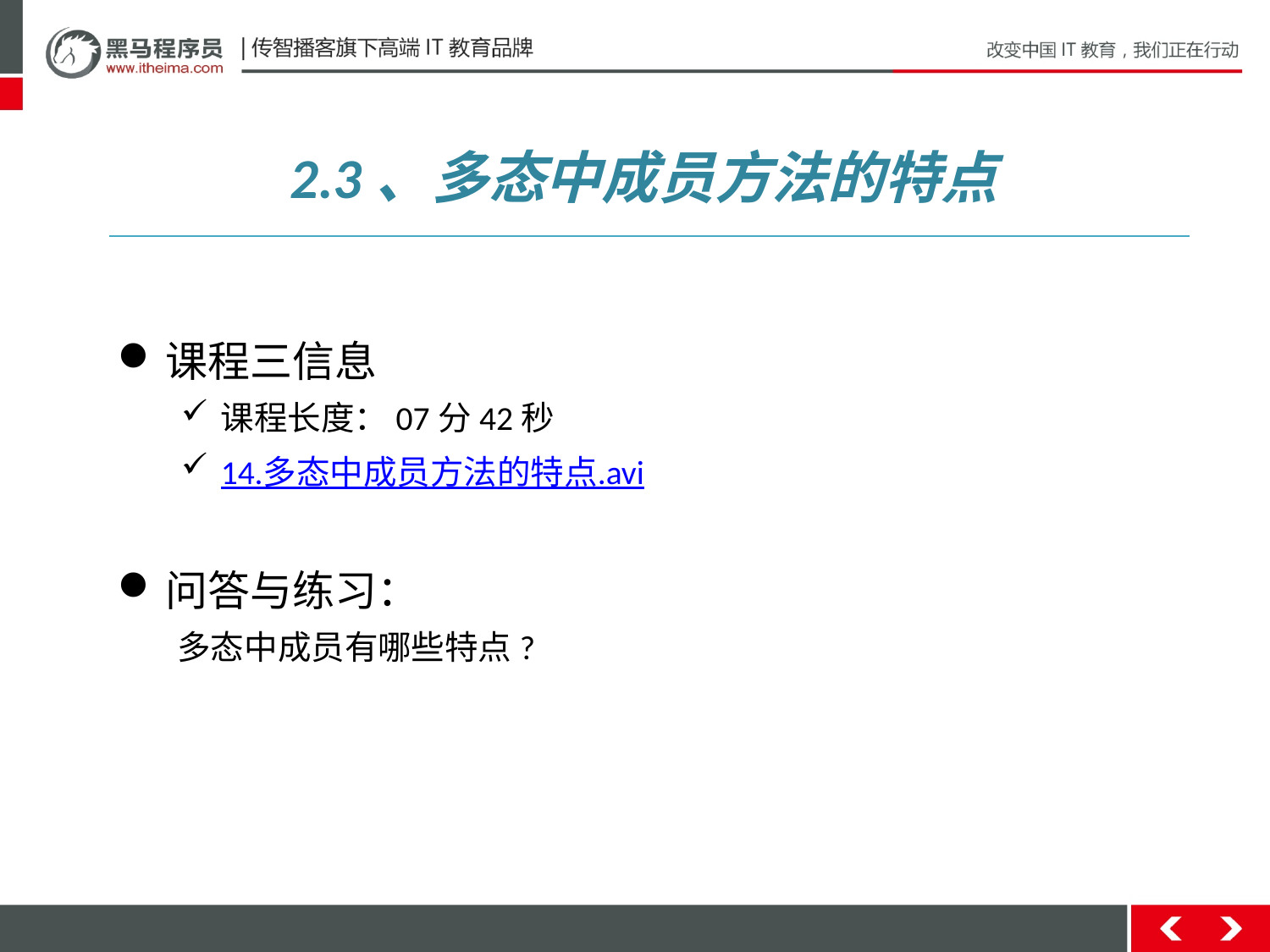

2.3、多态中成员方法的特点

课程三信息
课程长度：07分42秒
14.多态中成员方法的特点.avi

问答与练习：
       多态中成员有哪些特点?